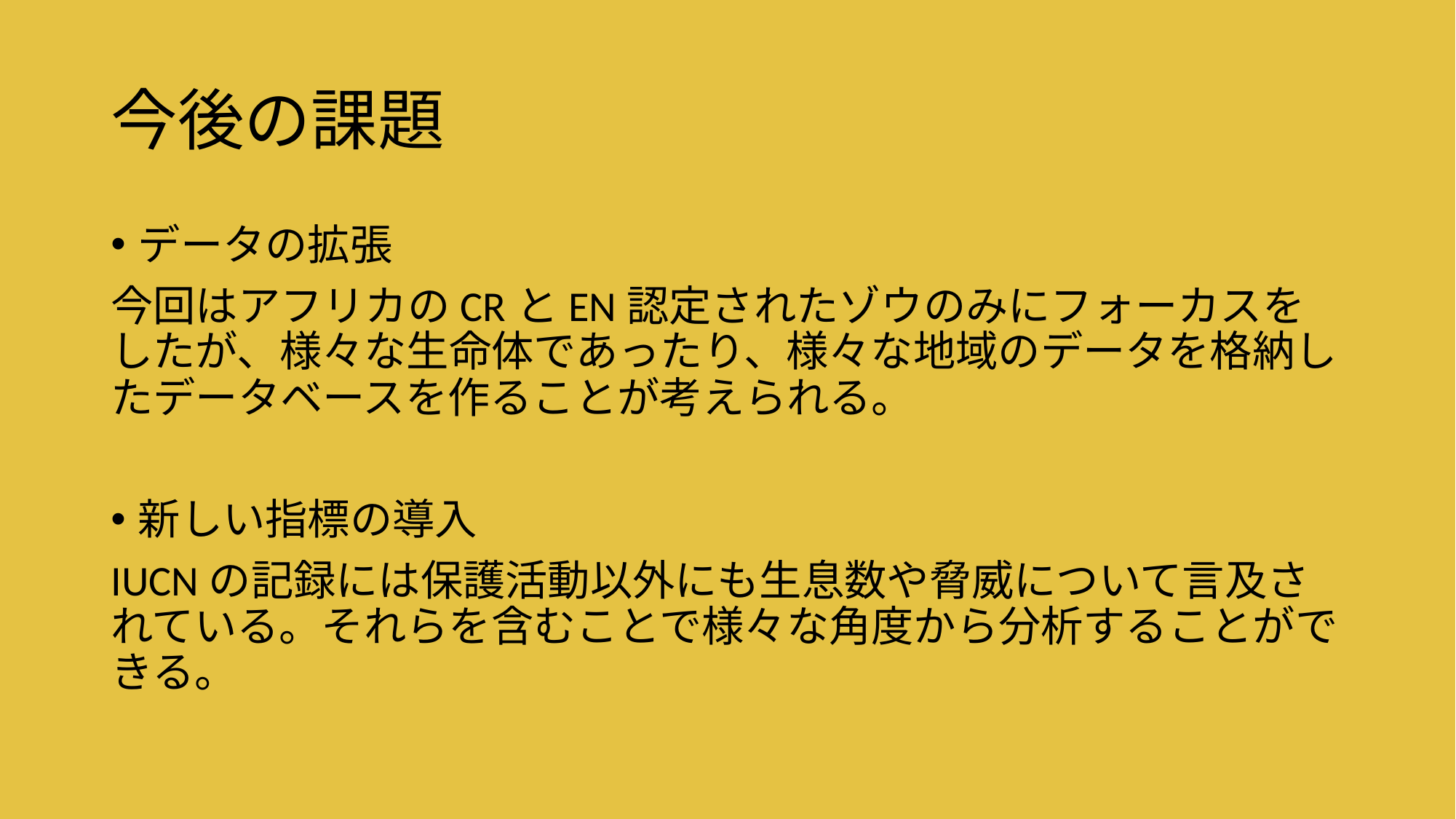

# 今後の課題
データの拡張
今回はアフリカのCRとEN認定されたゾウのみにフォーカスをしたが、様々な生命体であったり、様々な地域のデータを格納したデータベースを作ることが考えられる。

新しい指標の導入
IUCNの記録には保護活動以外にも生息数や脅威について言及されている。それらを含むことで様々な角度から分析することができる。